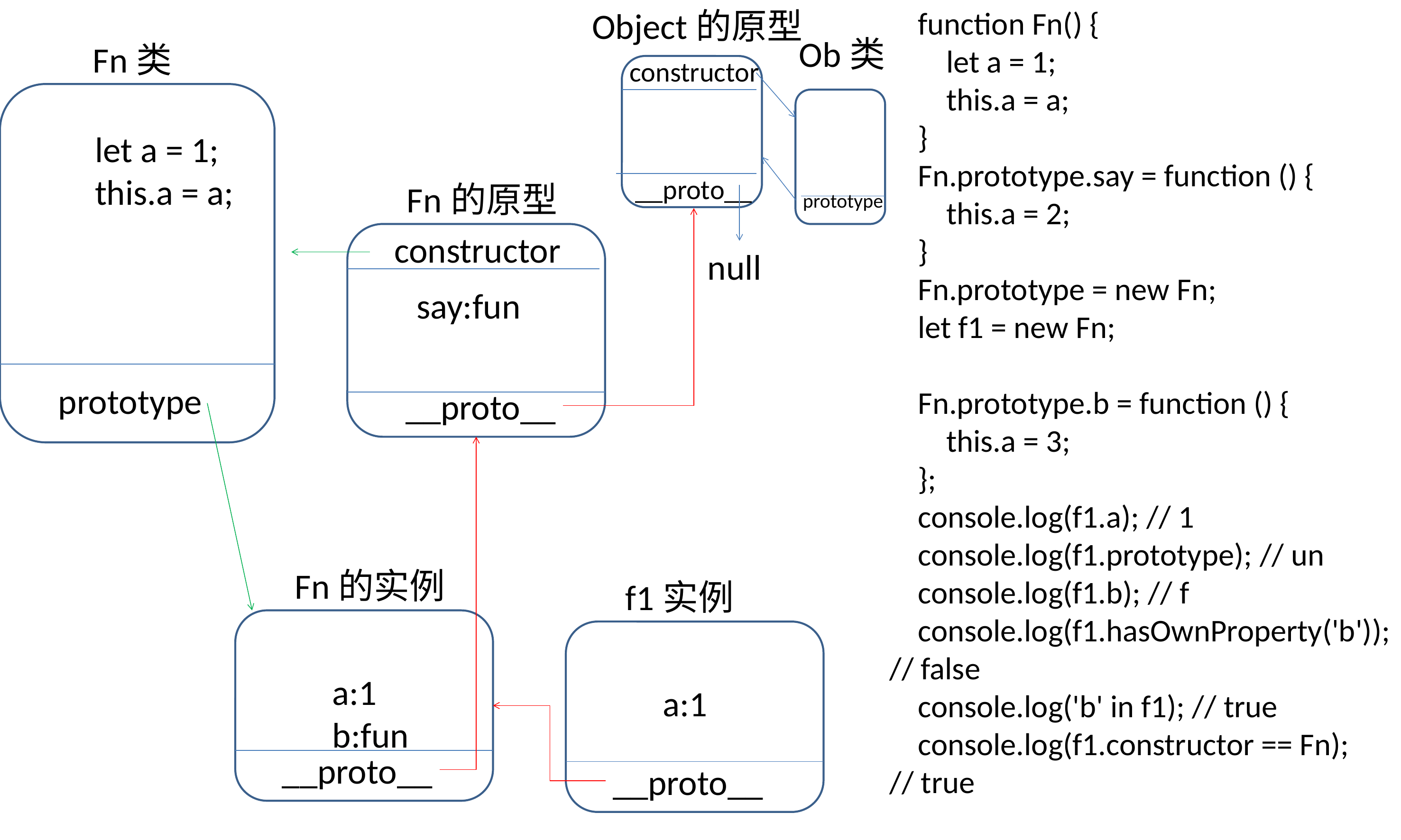

Object的原型
    function Fn() {
        let a = 1;
        this.a = a;
    }
    Fn.prototype.say = function () {
        this.a = 2;
    }
    Fn.prototype = new Fn;
    let f1 = new Fn;
    ​
    Fn.prototype.b = function () {
        this.a = 3;
    };
    console.log(f1.a); // 1
    console.log(f1.prototype); // un
    console.log(f1.b); // f
    console.log(f1.hasOwnProperty('b'));
// false
    console.log('b' in f1); // true
    console.log(f1.constructor == Fn);
// true

Ob类
Fn类
constructor

        let a = 1;
        this.a = a;

__proto__
Fn的原型
prototype

constructor
null
say:fun

prototype
__proto__
Fn的实例
f1实例

a:1
b:fun
a:1
__proto__
__proto__